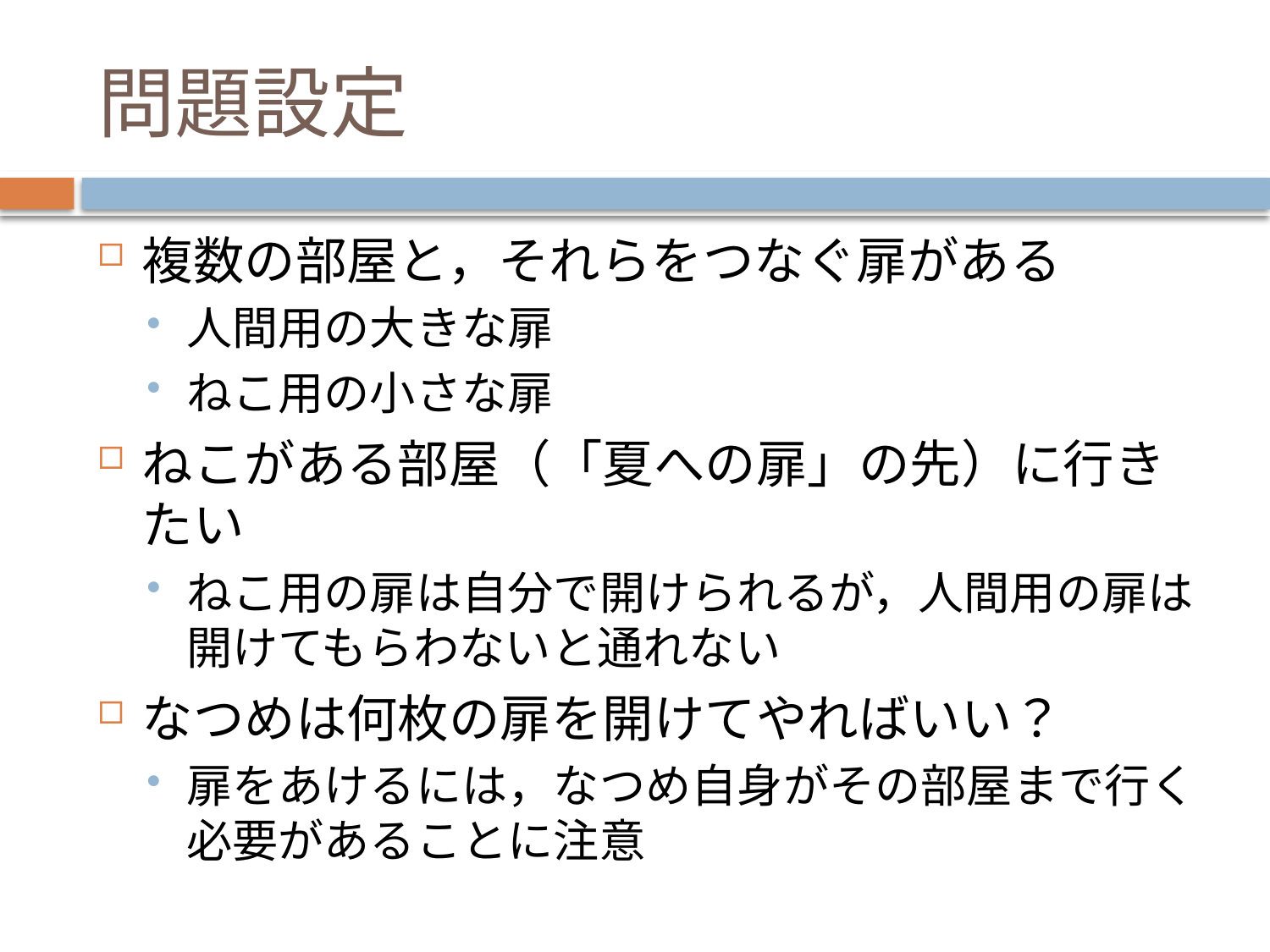

# 問題設定
複数の部屋と，それらをつなぐ扉がある
人間用の大きな扉
ねこ用の小さな扉
ねこがある部屋（「夏への扉」の先）に行きたい
ねこ用の扉は自分で開けられるが，人間用の扉は開けてもらわないと通れない
なつめは何枚の扉を開けてやればいい？
扉をあけるには，なつめ自身がその部屋まで行く必要があることに注意